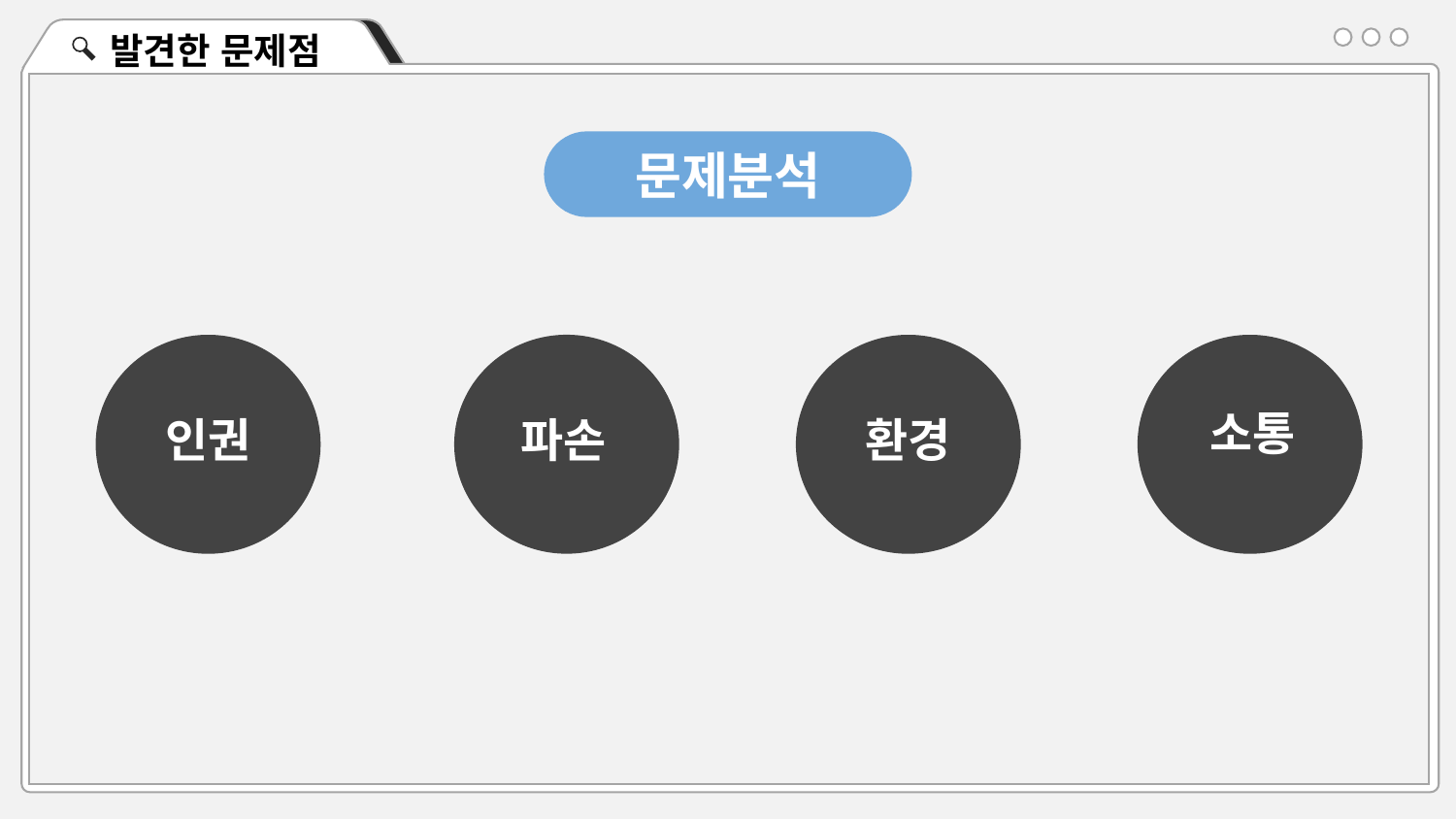

발견한 문제점

문제분석

소통
인권
파손
환경